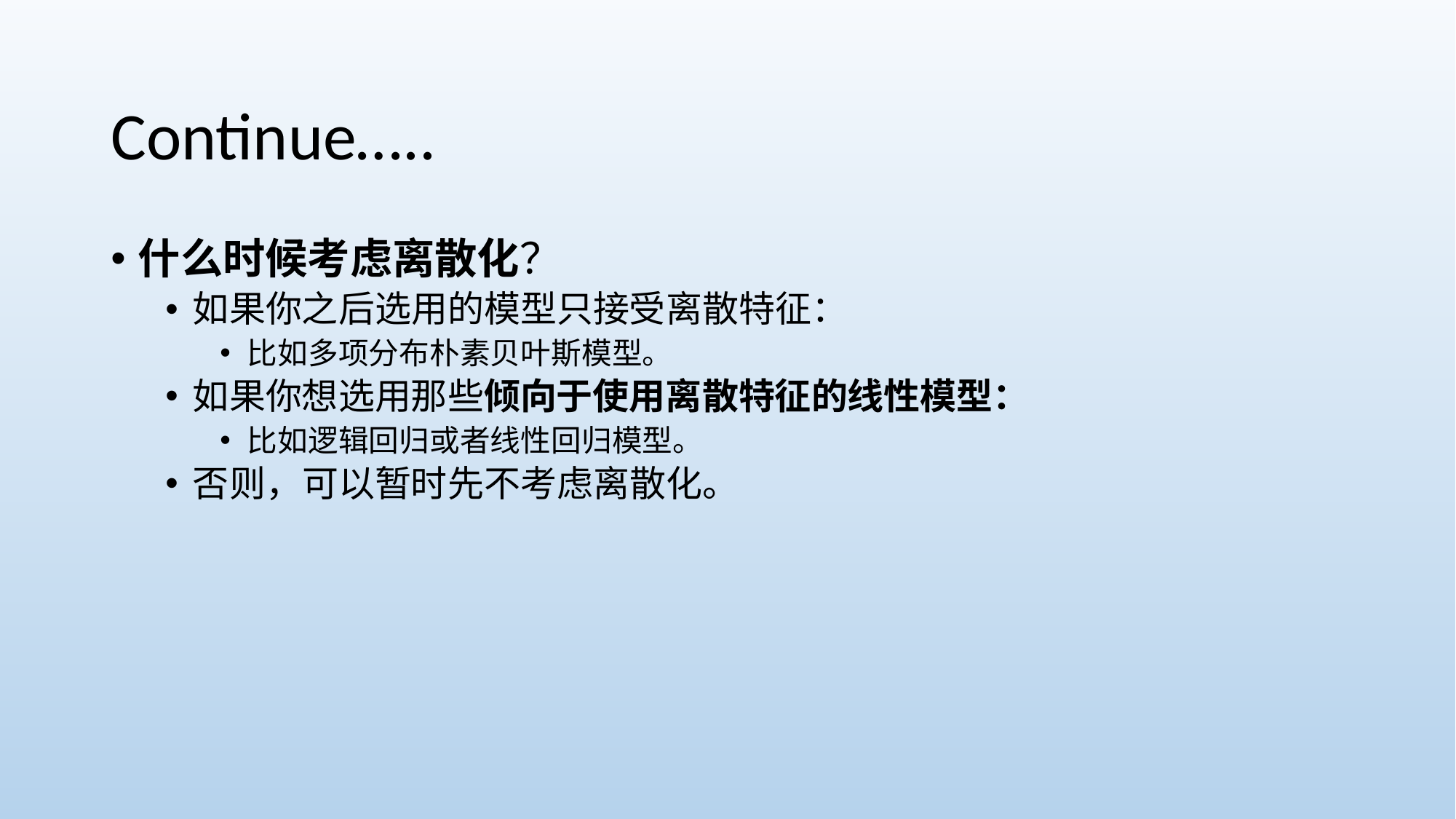

# Continue…..
什么时候考虑离散化？
如果你之后选用的模型只接受离散特征：
比如多项分布朴素贝叶斯模型。
如果你想选用那些倾向于使用离散特征的线性模型：
比如逻辑回归或者线性回归模型。
否则，可以暂时先不考虑离散化。